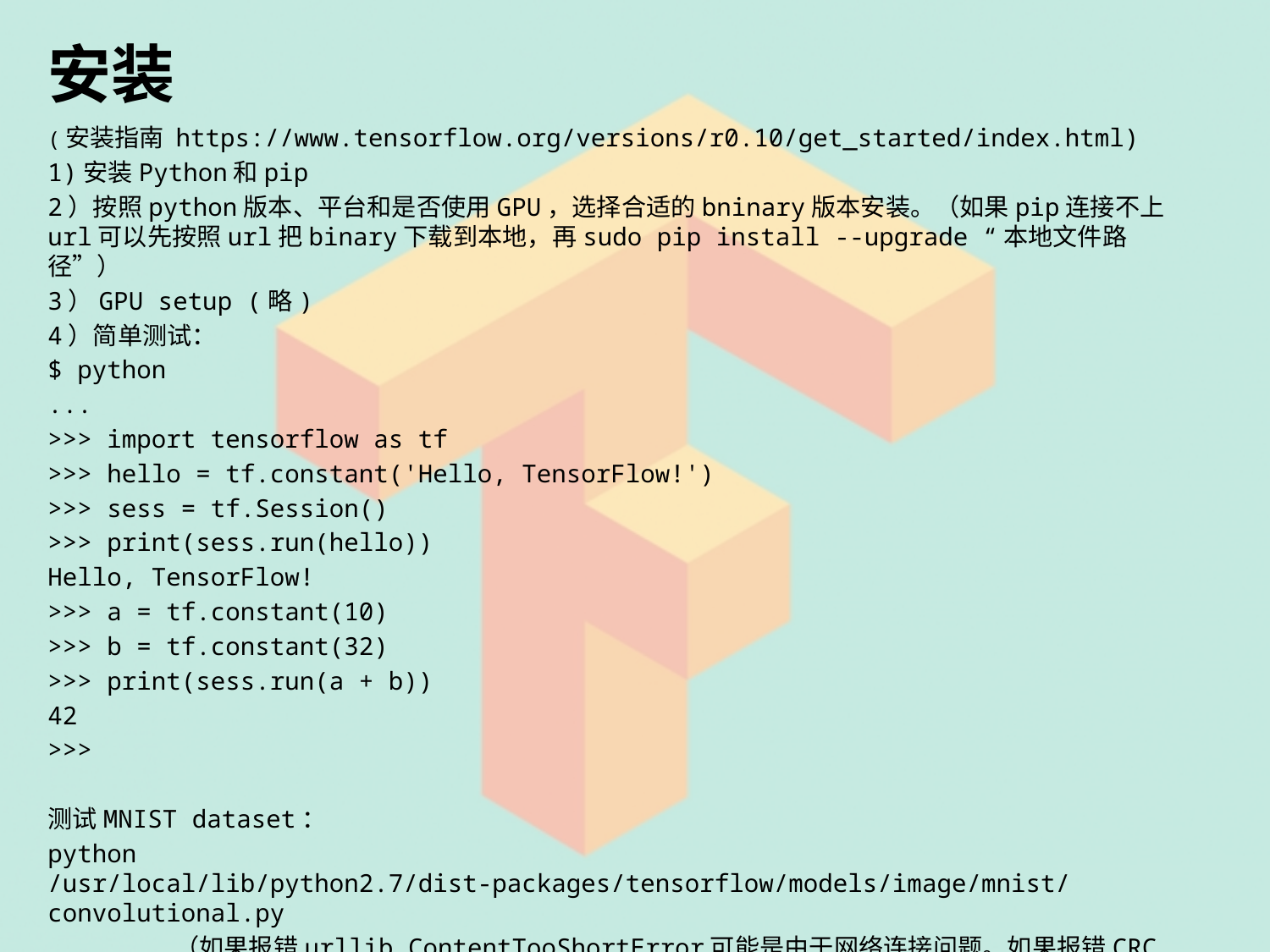

# 安装
(安装指南 https://www.tensorflow.org/versions/r0.10/get_started/index.html)
1)安装Python和pip
2）按照python版本、平台和是否使用GPU，选择合适的bninary版本安装。（如果pip连接不上url可以先按照url把binary下载到本地，再sudo pip install --upgrade “本地文件路径”）
3）GPU setup (略)
4）简单测试：
$ python
...
>>> import tensorflow as tf
>>> hello = tf.constant('Hello, TensorFlow!')
>>> sess = tf.Session()
>>> print(sess.run(hello))
Hello, TensorFlow!
>>> a = tf.constant(10)
>>> b = tf.constant(32)
>>> print(sess.run(a + b))
42
>>>

测试MNIST dataset：
python /usr/local/lib/python2.7/dist-packages/tensorflow/models/image/mnist/convolutional.py
	（如果报错urllib.ContentTooShortError可能是由于网络连接问题。如果报错CRC check failed则把~/data下的文件删掉重试。）